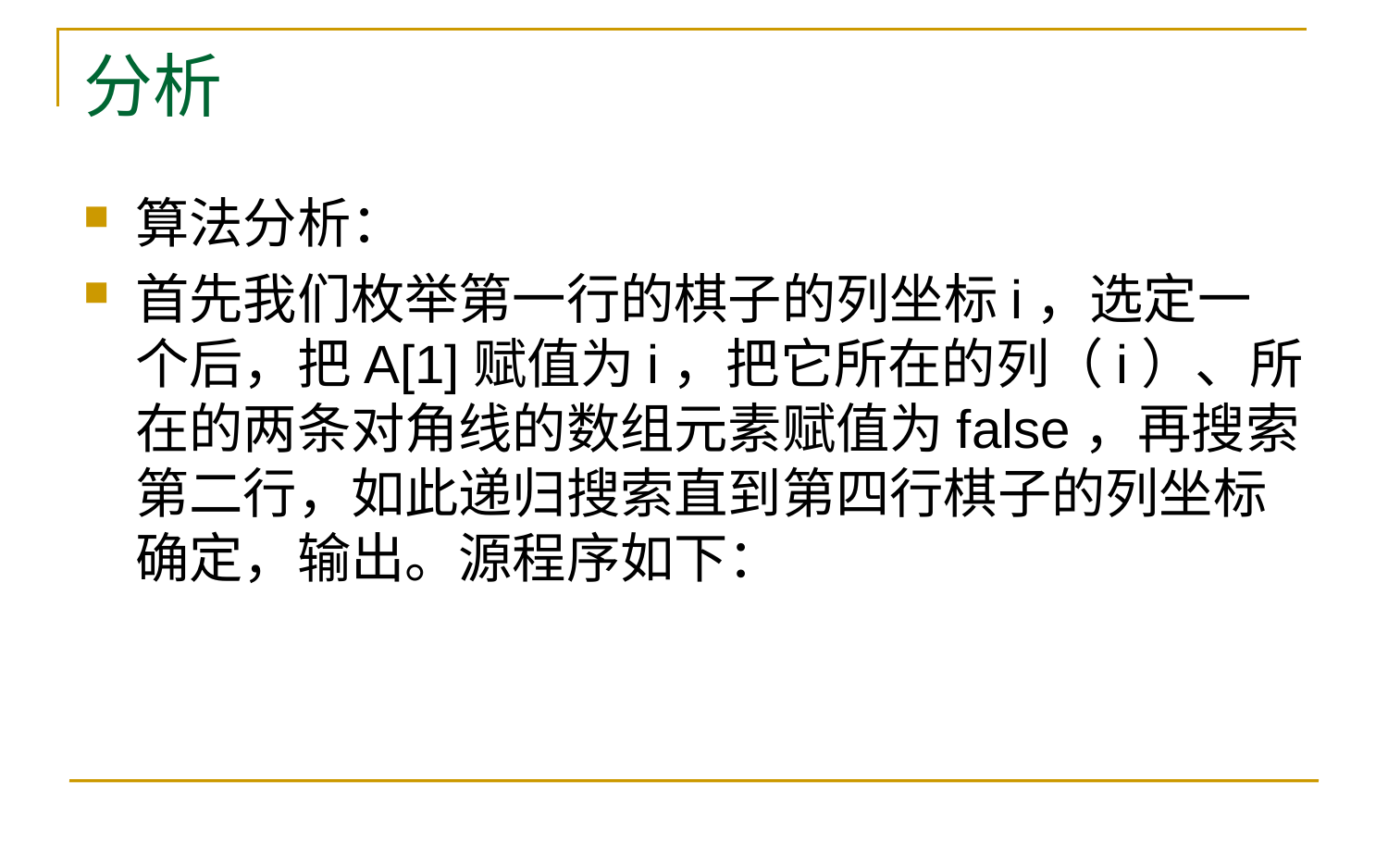

# 分析
算法分析：
首先我们枚举第一行的棋子的列坐标i，选定一个后，把A[1]赋值为i，把它所在的列（i）、所在的两条对角线的数组元素赋值为false，再搜索第二行，如此递归搜索直到第四行棋子的列坐标确定，输出。源程序如下：